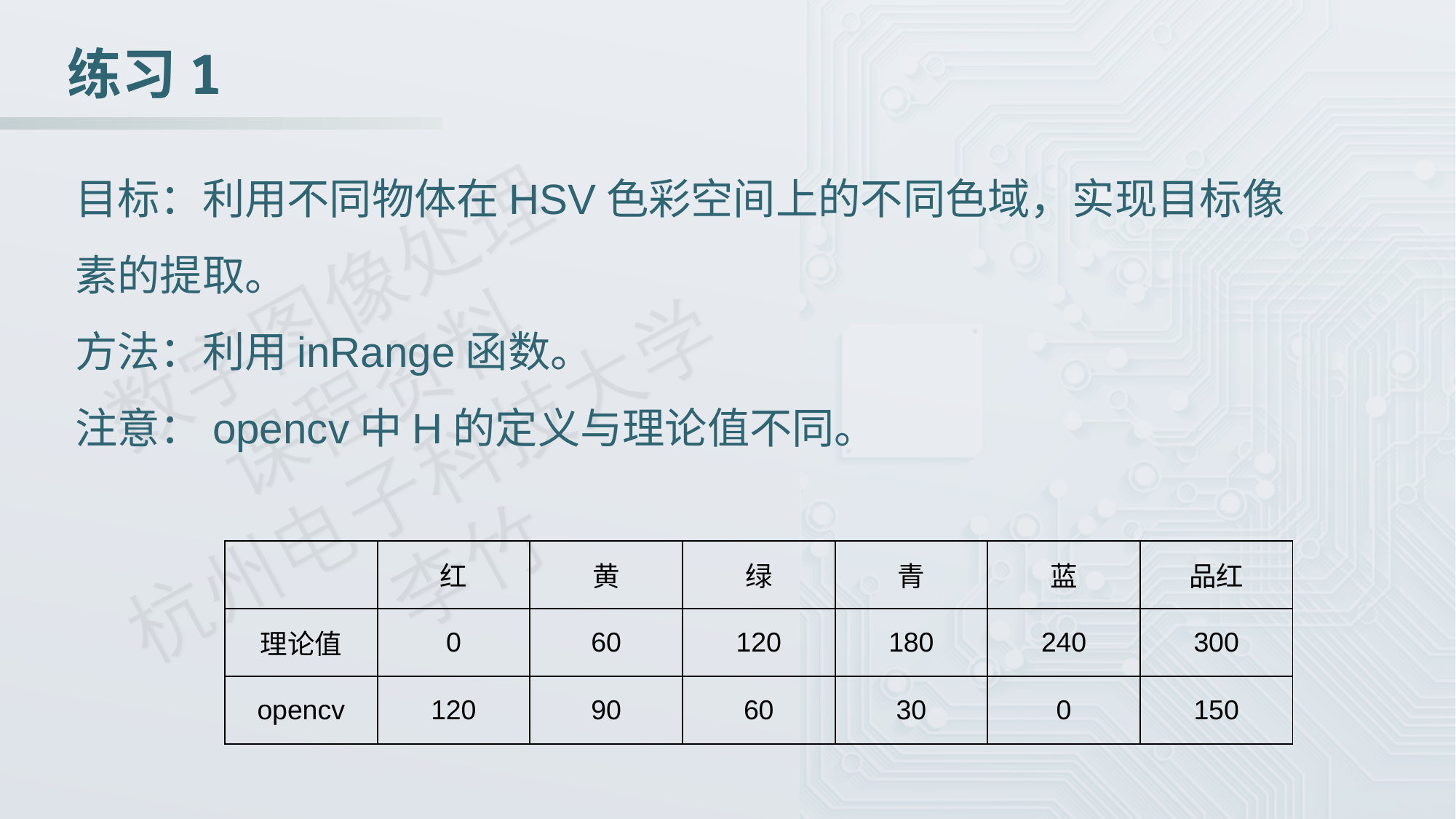

练习1

目标：利用不同物体在HSV色彩空间上的不同色域，实现目标像素的提取。
方法：利用inRange函数。
注意：opencv中H的定义与理论值不同。

|  | 红 | 黄 | 绿 | 青 | 蓝 | 品红 |
| --- | --- | --- | --- | --- | --- | --- |
| 理论值 | 0 | 60 | 120 | 180 | 240 | 300 |
| opencv | 120 | 90 | 60 | 30 | 0 | 150 |